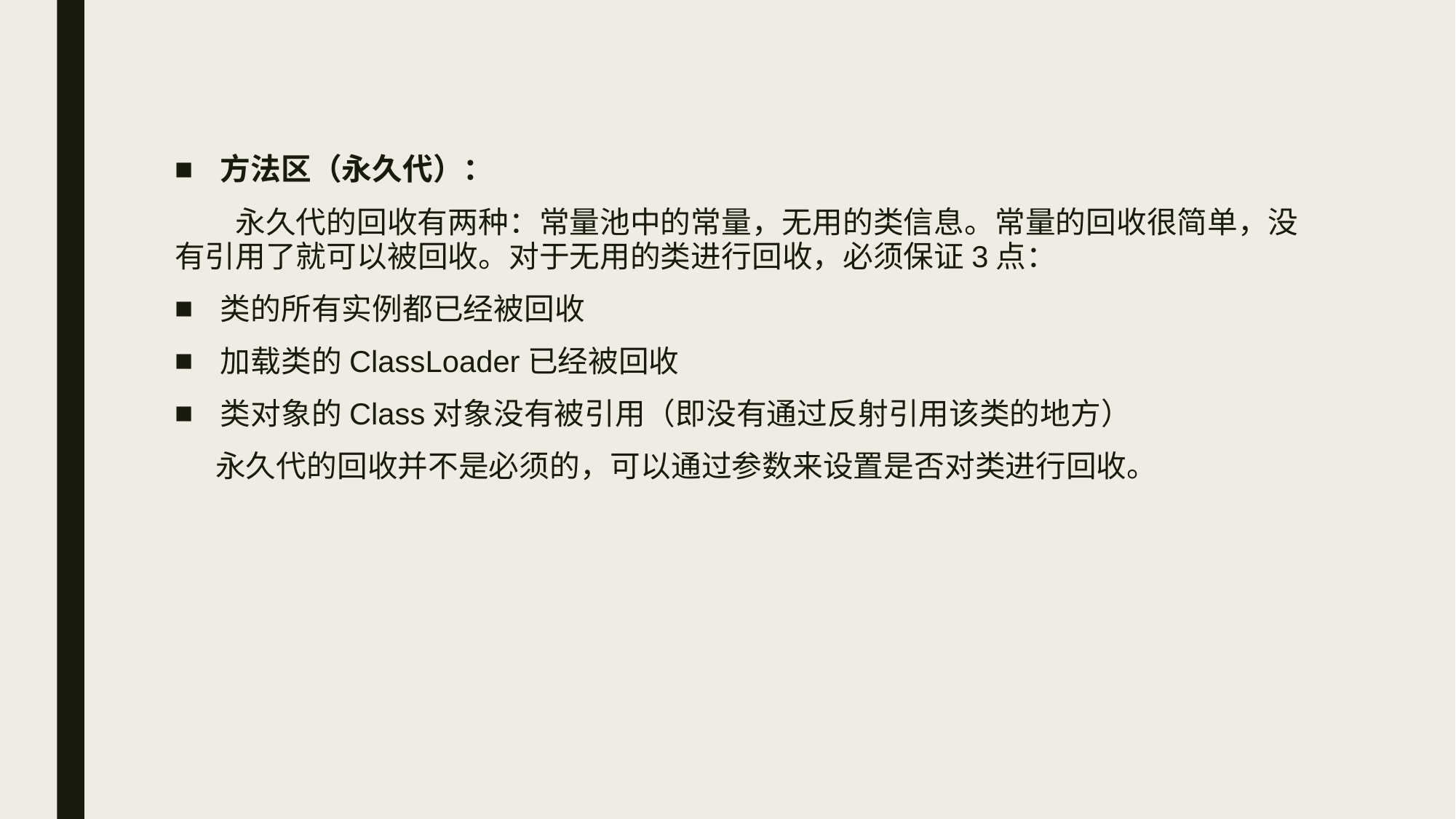

方法区（永久代）：
　　永久代的回收有两种：常量池中的常量，无用的类信息。常量的回收很简单，没有引用了就可以被回收。对于无用的类进行回收，必须保证3点：
类的所有实例都已经被回收
加载类的ClassLoader已经被回收
类对象的Class对象没有被引用（即没有通过反射引用该类的地方）
     永久代的回收并不是必须的，可以通过参数来设置是否对类进行回收。